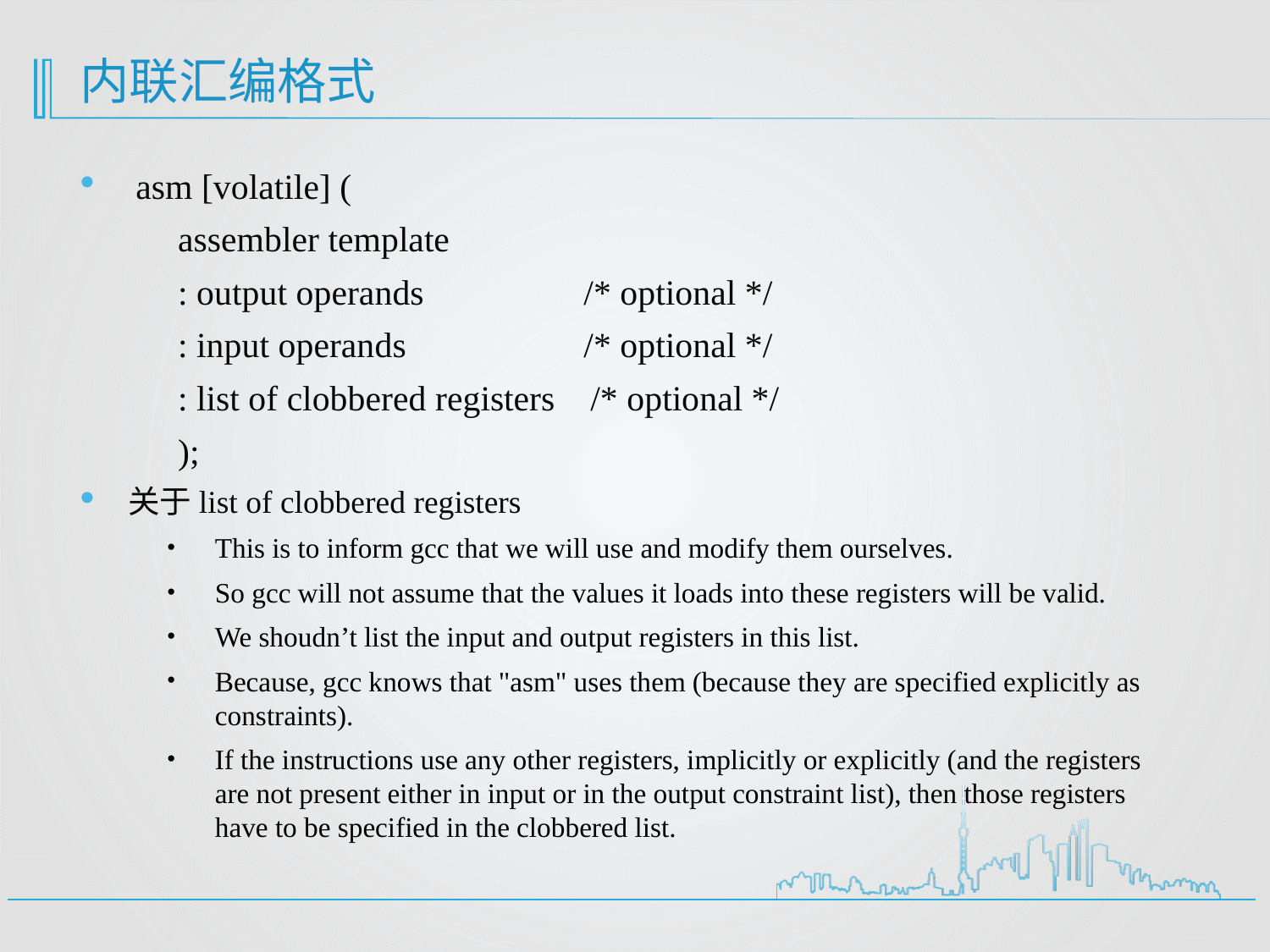

# 内联汇编格式
 asm [volatile] (
           assembler template
           : output operands                  /* optional */
           : input operands                    /* optional */
           : list of clobbered registers    /* optional */
           );
关于list of clobbered registers
This is to inform gcc that we will use and modify them ourselves.
So gcc will not assume that the values it loads into these registers will be valid.
We shoudn’t list the input and output registers in this list.
Because, gcc knows that "asm" uses them (because they are specified explicitly as constraints).
If the instructions use any other registers, implicitly or explicitly (and the registers are not present either in input or in the output constraint list), then those registers have to be specified in the clobbered list.